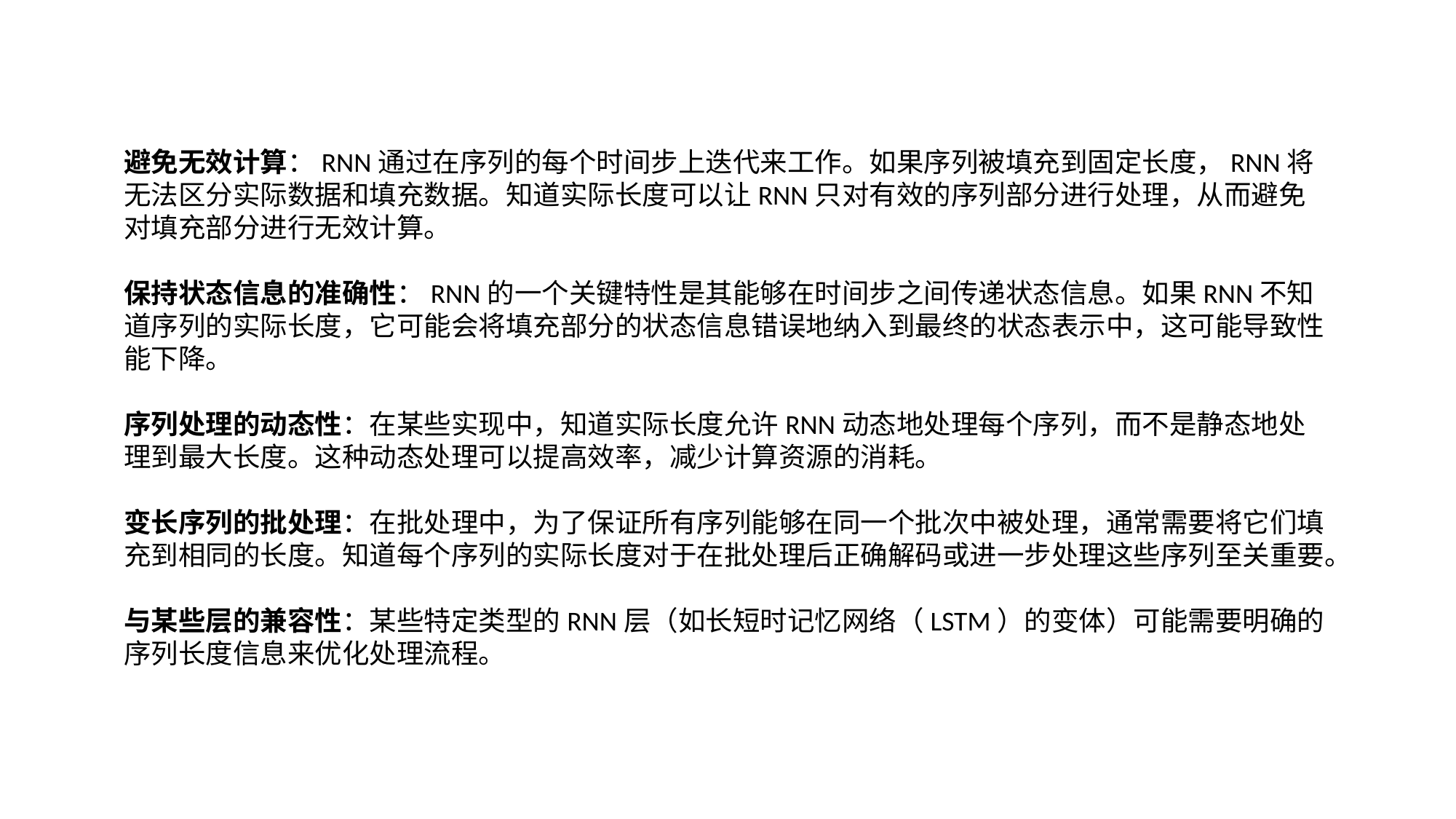

避免无效计算：RNN通过在序列的每个时间步上迭代来工作。如果序列被填充到固定长度，RNN将无法区分实际数据和填充数据。知道实际长度可以让RNN只对有效的序列部分进行处理，从而避免对填充部分进行无效计算。

保持状态信息的准确性：RNN的一个关键特性是其能够在时间步之间传递状态信息。如果RNN不知道序列的实际长度，它可能会将填充部分的状态信息错误地纳入到最终的状态表示中，这可能导致性能下降。

序列处理的动态性：在某些实现中，知道实际长度允许RNN动态地处理每个序列，而不是静态地处理到最大长度。这种动态处理可以提高效率，减少计算资源的消耗。

变长序列的批处理：在批处理中，为了保证所有序列能够在同一个批次中被处理，通常需要将它们填充到相同的长度。知道每个序列的实际长度对于在批处理后正确解码或进一步处理这些序列至关重要。

与某些层的兼容性：某些特定类型的RNN层（如长短时记忆网络（LSTM）的变体）可能需要明确的序列长度信息来优化处理流程。